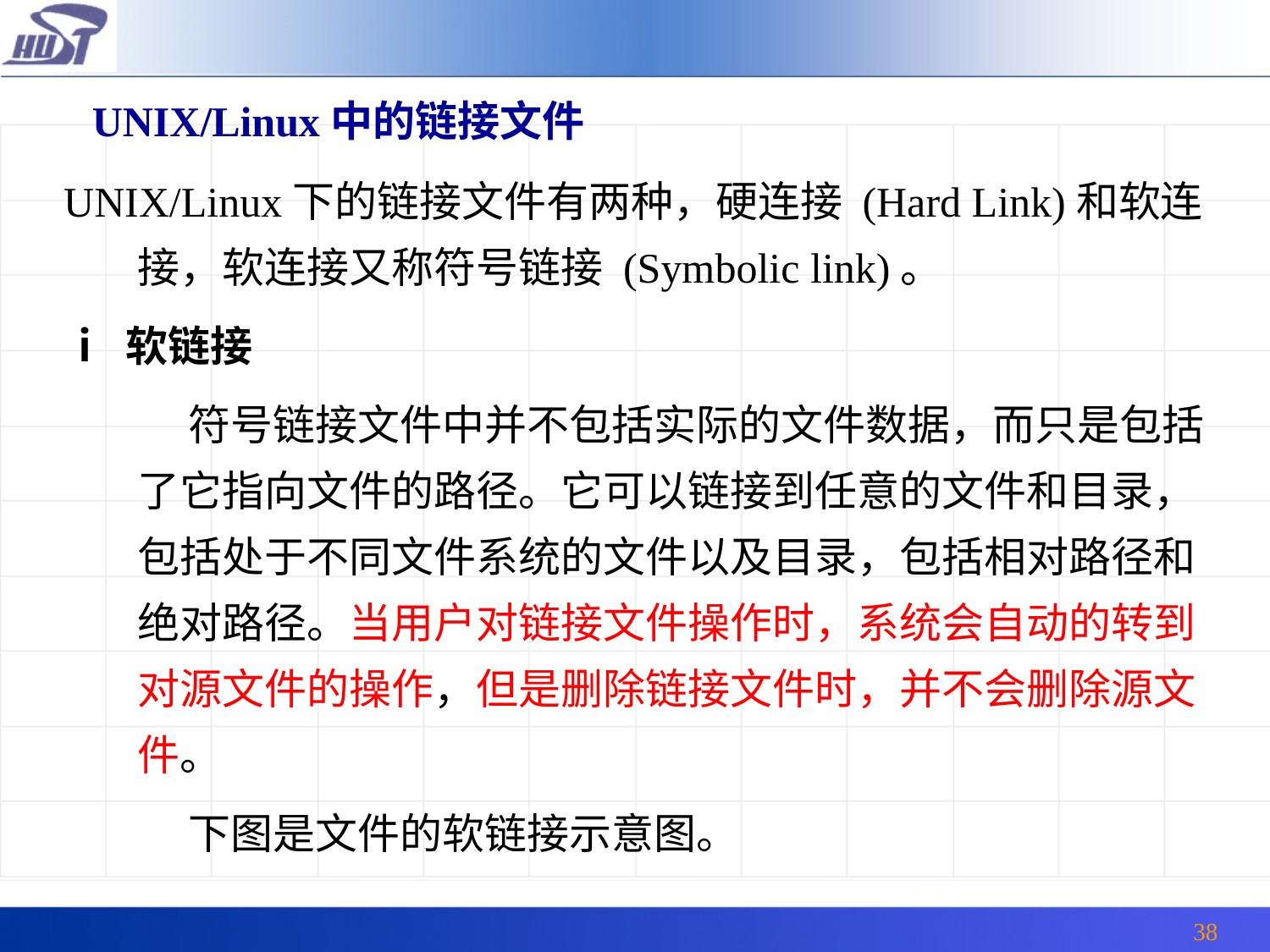

UNIX/Linux中的链接文件
UNIX/Linux下的链接文件有两种，硬连接 (Hard Link)和软连接，软连接又称符号链接 (Symbolic link)。
ⅰ 软链接
            符号链接文件中并不包括实际的文件数据，而只是包括了它指向文件的路径。它可以链接到任意的文件和目录，包括处于不同文件系统的文件以及目录，包括相对路径和绝对路径。当用户对链接文件操作时，系统会自动的转到对源文件的操作，但是删除链接文件时，并不会删除源文件。
            下图是文件的软链接示意图。
38